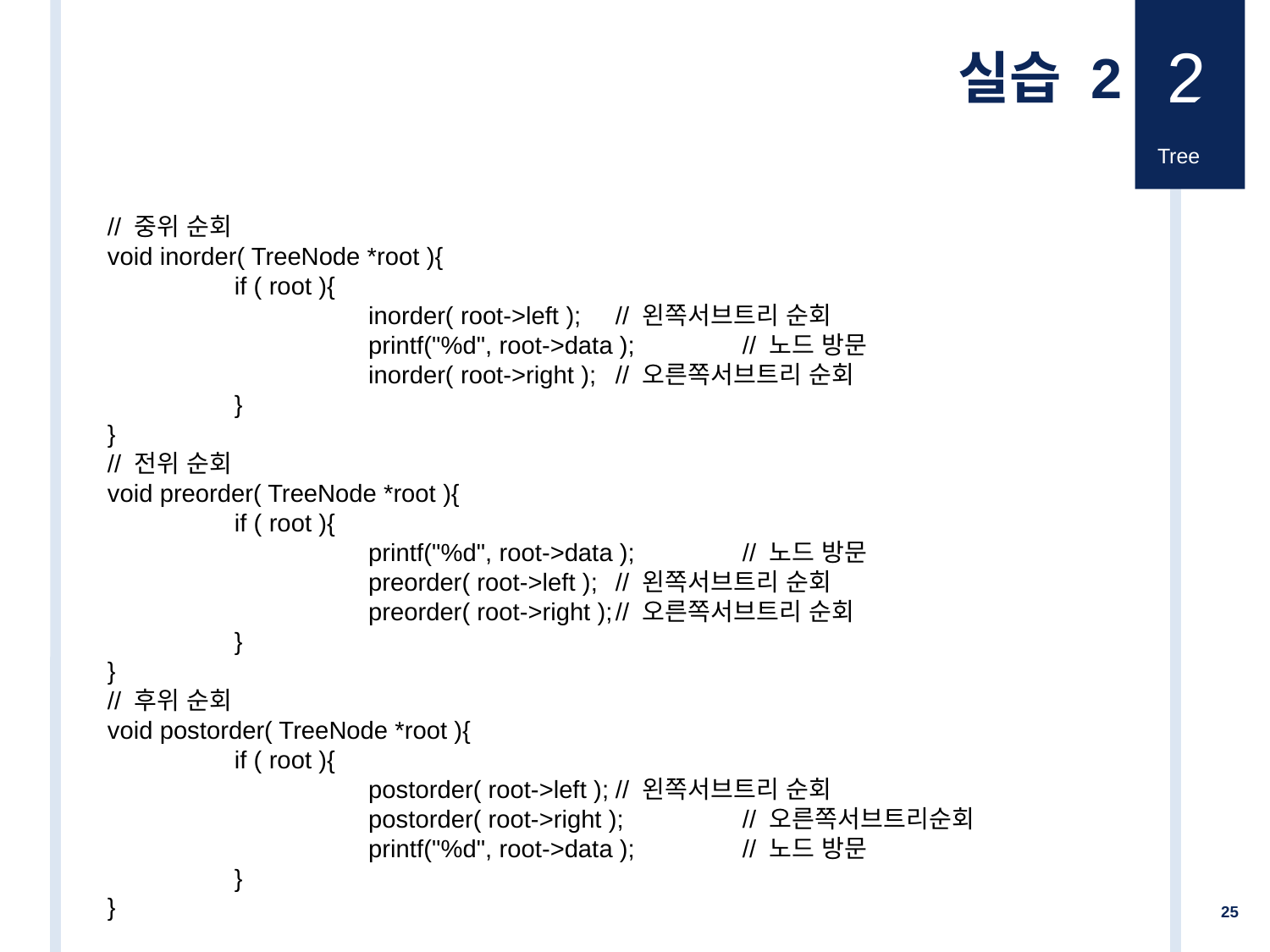

2

실습 2
Tree
// 중위 순회
void inorder( TreeNode *root ){
	if ( root ){
		 inorder( root->left );	// 왼쪽서브트리 순회
		 printf("%d", root->data ); 	// 노드 방문
		 inorder( root->right );	// 오른쪽서브트리 순회
	}
}
// 전위 순회
void preorder( TreeNode *root ){
	if ( root ){
		 printf("%d", root->data ); 	// 노드 방문
		 preorder( root->left );	// 왼쪽서브트리 순회
		 preorder( root->right );	// 오른쪽서브트리 순회
	}
}
// 후위 순회
void postorder( TreeNode *root ){
	if ( root ){
		 postorder( root->left );	// 왼쪽서브트리 순회
		 postorder( root->right );	// 오른쪽서브트리순회
		 printf("%d", root->data ); 	// 노드 방문
	}
}

25